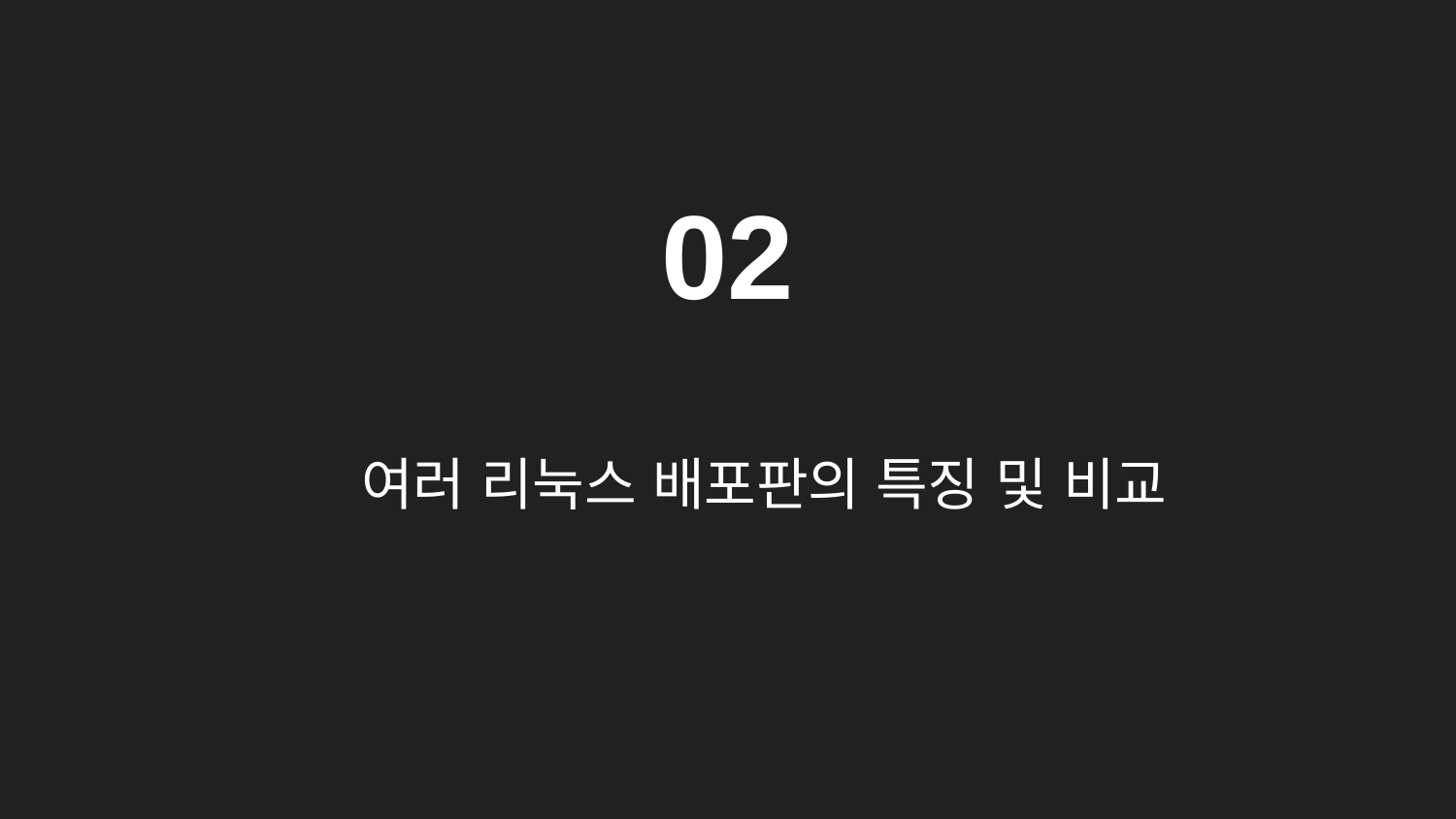

02
# 여러 리눅스 배포판의 특징 및 비교